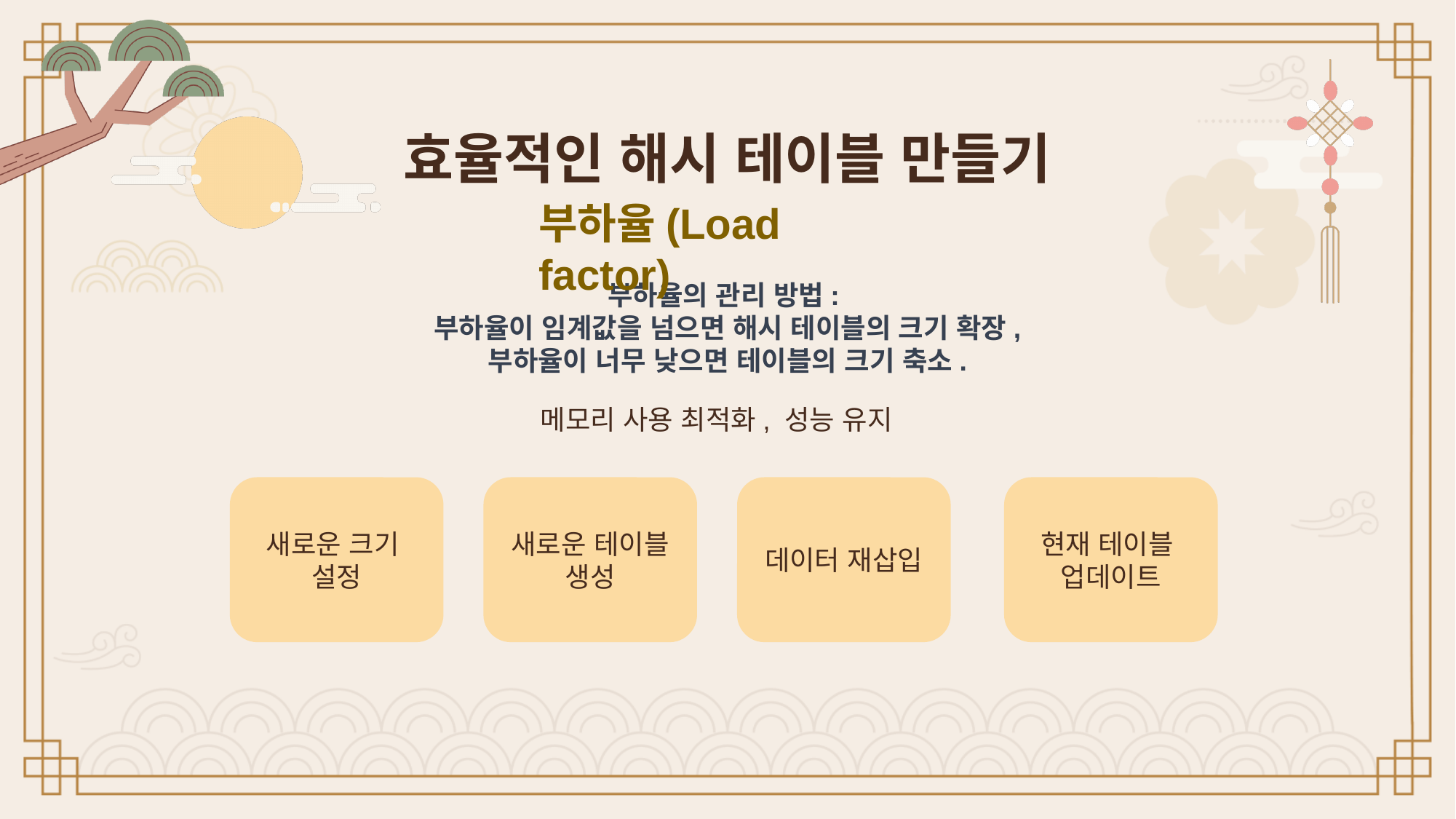

효율적인 해시 테이블 만들기
부하율(Load factor)
부하율의 관리 방법:
부하율이 임계값을 넘으면 해시 테이블의 크기 확장,
부하율이 너무 낮으면 테이블의 크기 축소.
메모리 사용 최적화, 성능 유지
새로운 크기
설정
새로운 테이블 생성
데이터 재삽입
현재 테이블
업데이트